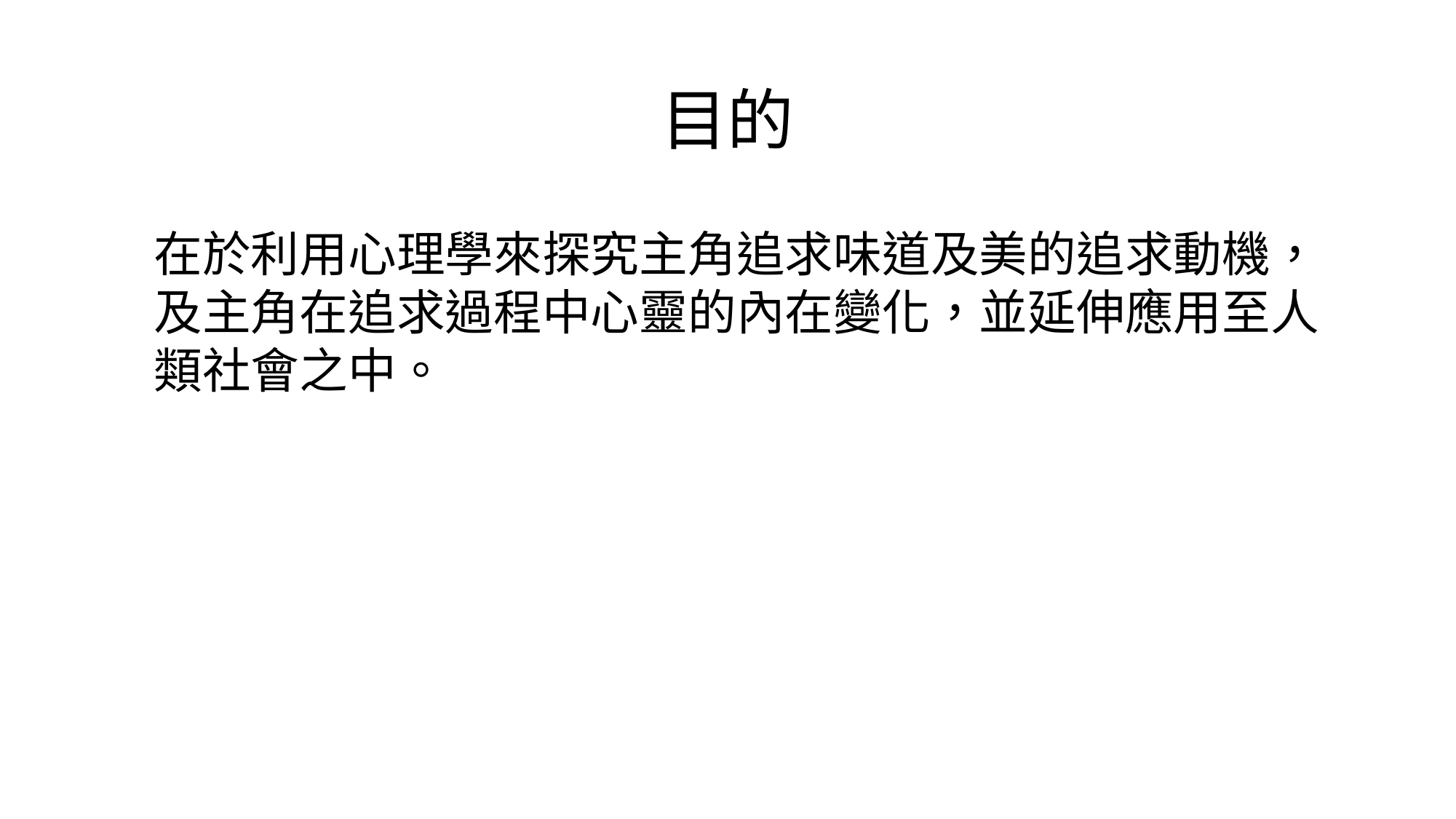

# 目的
在於利用心理學來探究主角追求味道及美的追求動機，及主角在追求過程中心靈的內在變化，並延伸應用至人類社會之中。